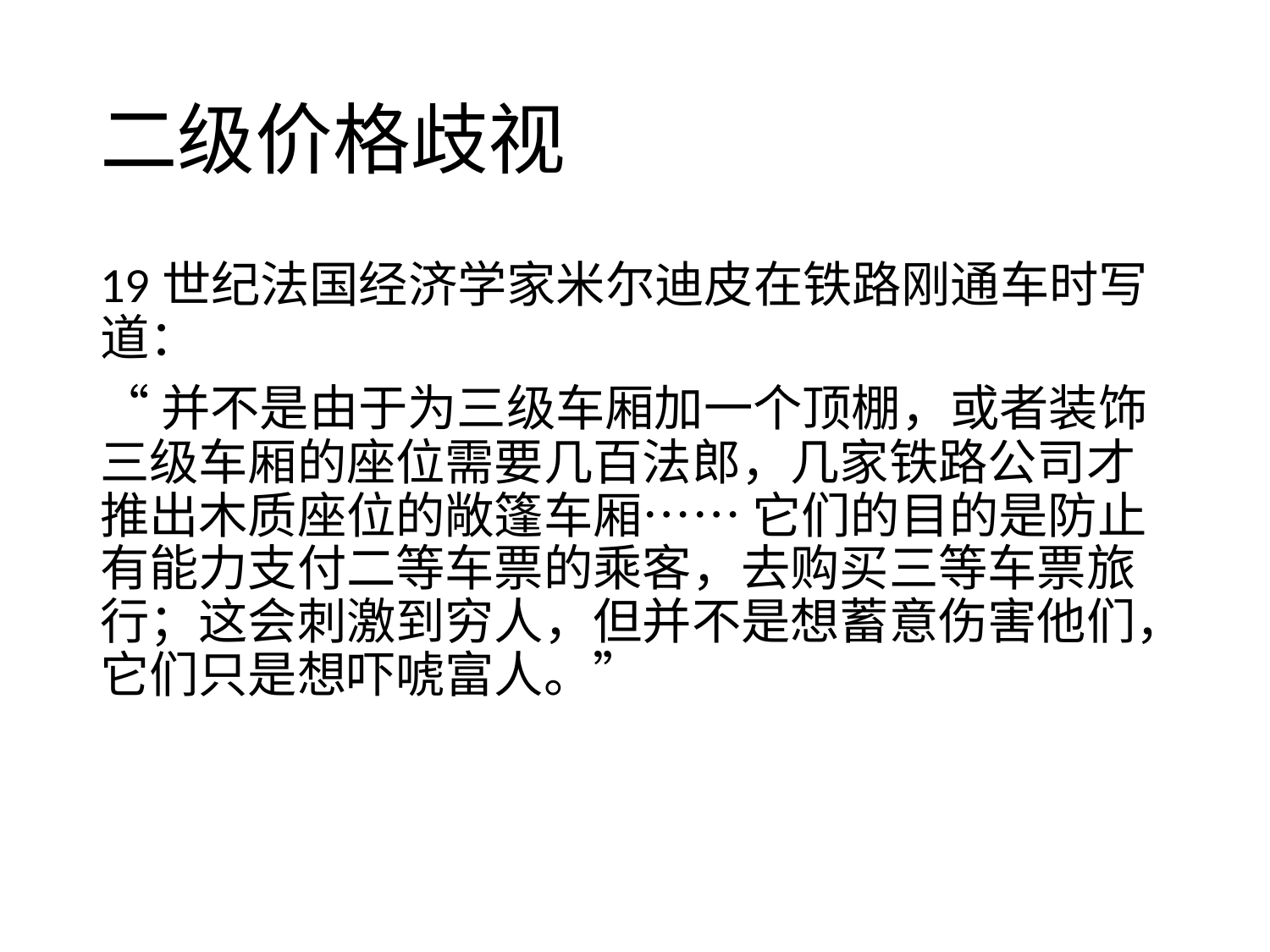

# 二级价格歧视
19世纪法国经济学家米尔迪皮在铁路刚通车时写道：
“并不是由于为三级车厢加一个顶棚，或者装饰三级车厢的座位需要几百法郎，几家铁路公司才推出木质座位的敞篷车厢…… 它们的目的是防止有能力支付二等车票的乘客，去购买三等车票旅行；这会刺激到穷人，但并不是想蓄意伤害他们，它们只是想吓唬富人。”